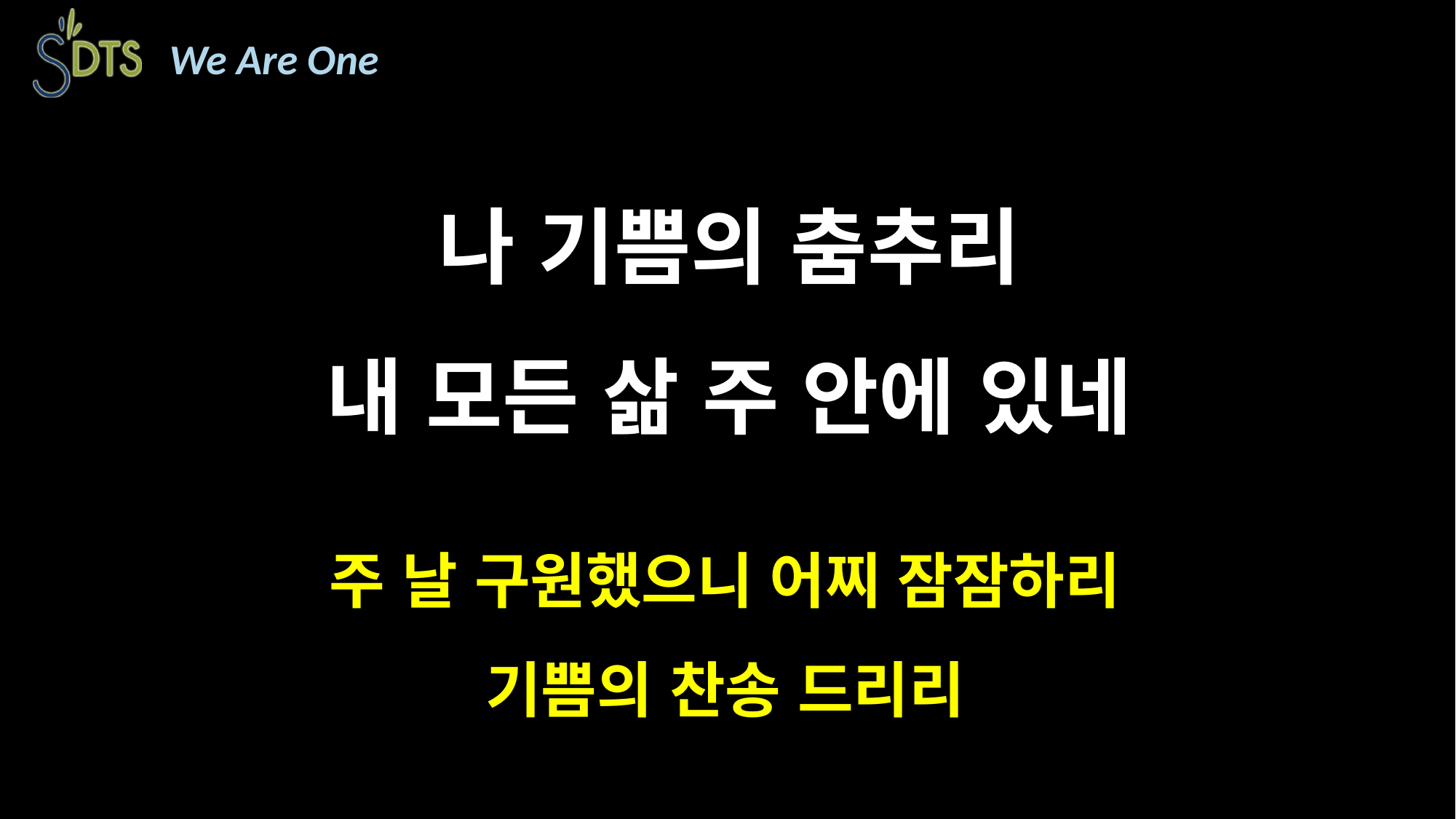

나 기쁨의 춤추리
내 모든 삶 주 안에 있네
주 날 구원했으니 어찌 잠잠하리
기쁨의 찬송 드리리